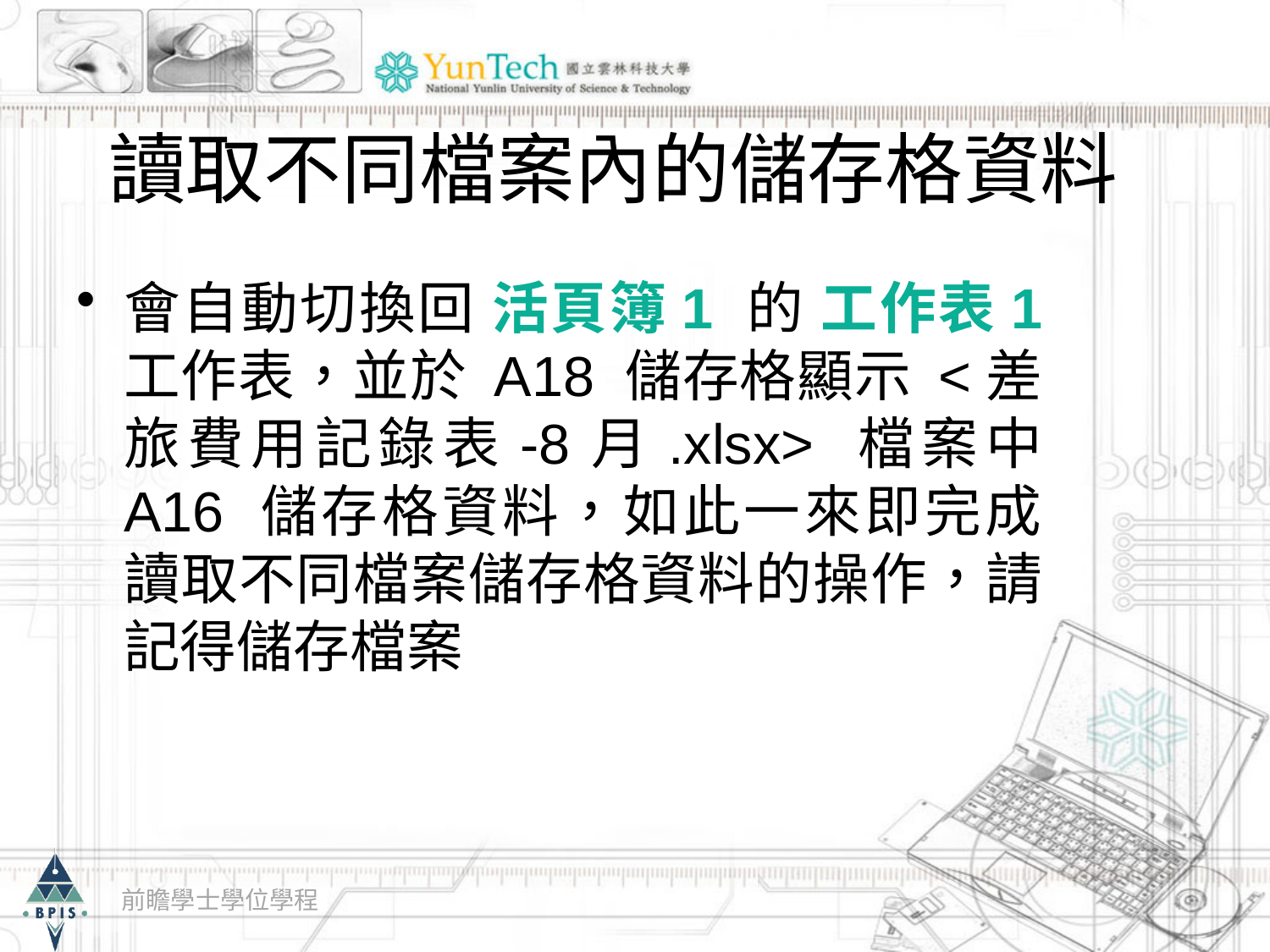

# 讀取不同檔案內的儲存格資料
會自動切換回 活頁簿1 的 工作表1 工作表，並於 A18 儲存格顯示 <差旅費用記錄表-8月.xlsx> 檔案中 A16 儲存格資料，如此一來即完成讀取不同檔案儲存格資料的操作，請記得儲存檔案